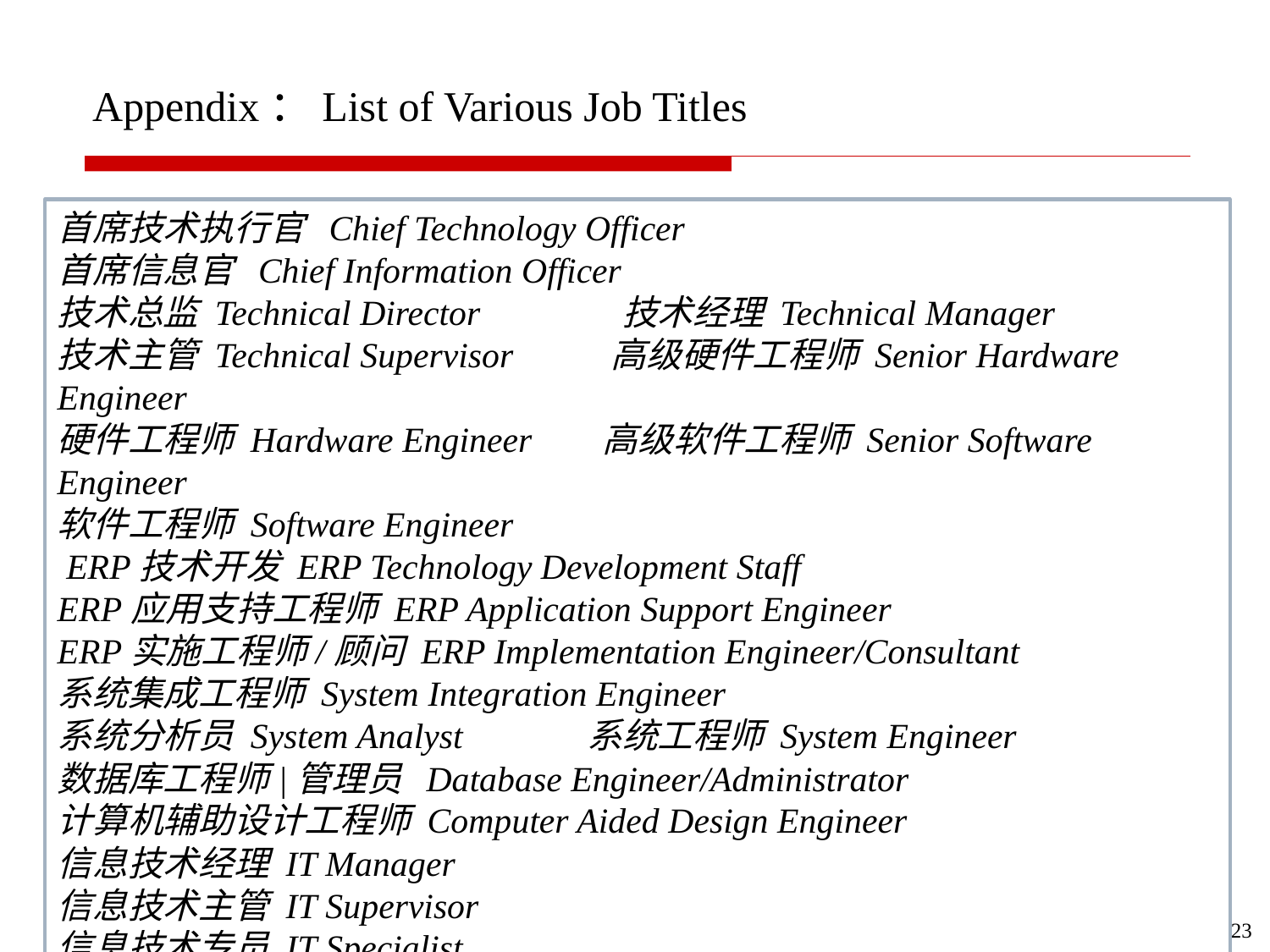

# Appendix：List of Various Job Titles
首席技术执行官  Chief Technology Officer
首席信息官  Chief Information Officer
技术总监 Technical Director               技术经理 Technical Manager
技术主管 Technical Supervisor          高级硬件工程师 Senior Hardware Engineer
硬件工程师 Hardware Engineer       高级软件工程师 Senior Software Engineer
软件工程师 Software Engineer
 ERP技术开发 ERP Technology Development Staff
ERP应用支持工程师 ERP Application Support Engineer
ERP实施工程师/顾问 ERP Implementation Engineer/Consultant
系统集成工程师 System Integration Engineer
系统分析员 System Analyst             系统工程师 System Engineer
数据库工程师|管理员  Database Engineer/Administrator
计算机辅助设计工程师 Computer Aided Design Engineer
信息技术经理 IT Manager
信息技术主管 IT Supervisor
信息技术专员 IT Specialist
23